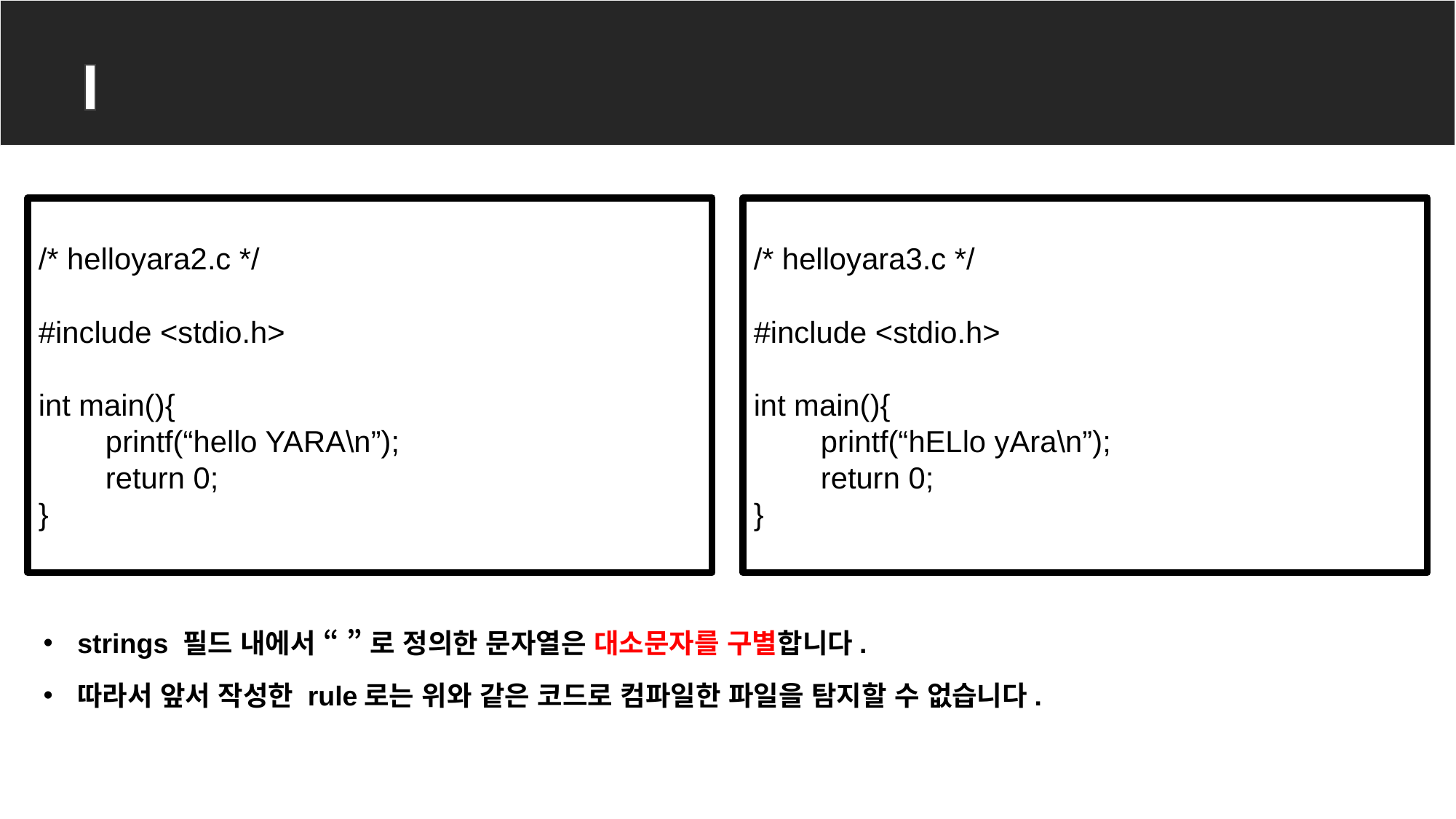

YARA rule

/* helloyara2.c */

#include <stdio.h>

int main(){
        printf(“hello YARA\n”);
        return 0;
}

/* helloyara3.c */

#include <stdio.h>

int main(){
        printf(“hELlo yAra\n”);
        return 0;
}

strings 필드 내에서 “ ” 로 정의한 문자열은 대소문자를 구별합니다.

따라서 앞서 작성한 rule로는 위와 같은 코드로 컴파일한 파일을 탐지할 수 없습니다.